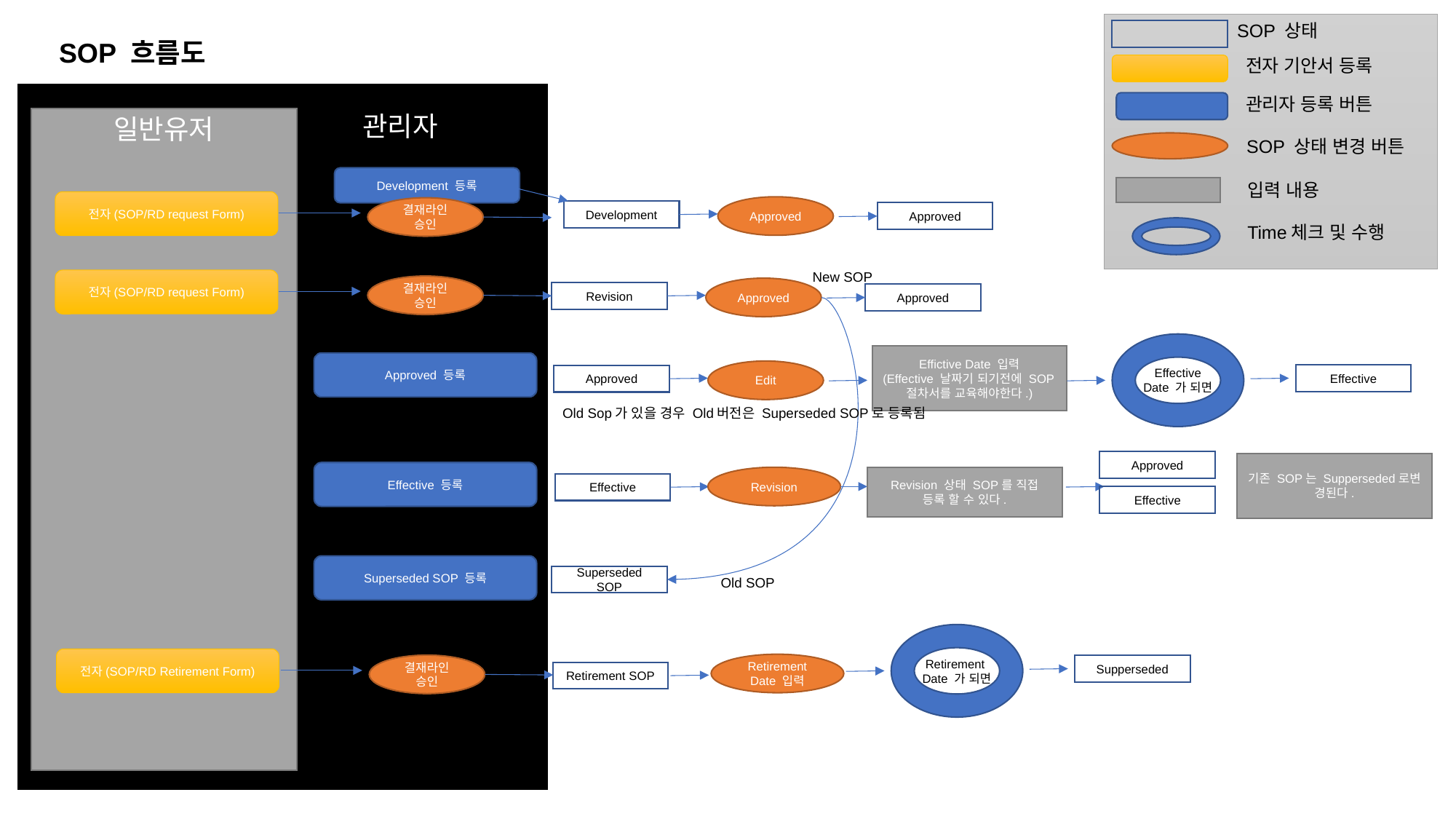

SOP 상태

SOP 흐름도
전자 기안서 등록

                              관리자

관리자 등록 버튼

일반유저

SOP 상태 변경 버튼

Development 등록
입력 내용

전자(SOP/RD request Form)
Approved
결재라인 승인
Development
Approved
Time체크 및 수행

New SOP
전자(SOP/RD request Form)
결재라인 승인
Approved
Revision
Approved
Effective Date 가 되면
Effictive Date 입력
(Effective 날짜기 되기전에 SOP절차서를 교육해야한다.)
Approved 등록
Edit
Effective
Approved
Old Sop가 있을 경우 Old버전은 Superseded SOP로 등록됨
Approved
기존 SOP는 Supperseded로변 경된다.
Effective 등록
Revision
Revision 상태 SOP를 직접 등록 할 수 있다.
Effective
Effective
Superseded SOP 등록
Superseded SOP
Old SOP
Retirement  Date 가 되면
전자(SOP/RD Retirement Form)
Retirement Date 입력
결재라인 승인
Supperseded
Retirement SOP